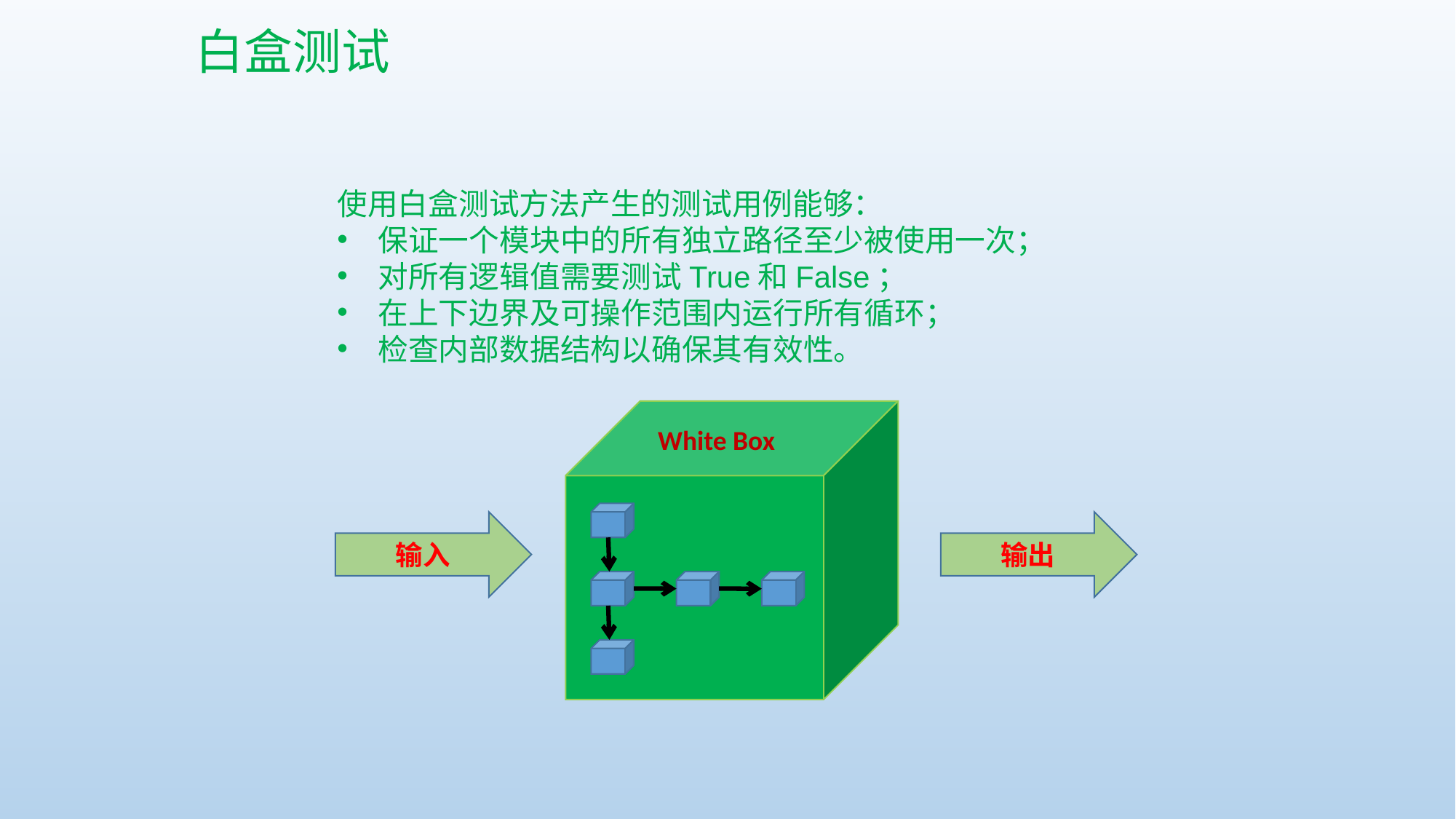

白盒测试
使用白盒测试方法产生的测试用例能够：
保证一个模块中的所有独立路径至少被使用一次；
对所有逻辑值需要测试True和False；
在上下边界及可操作范围内运行所有循环；
检查内部数据结构以确保其有效性。

White Box

输入
输出